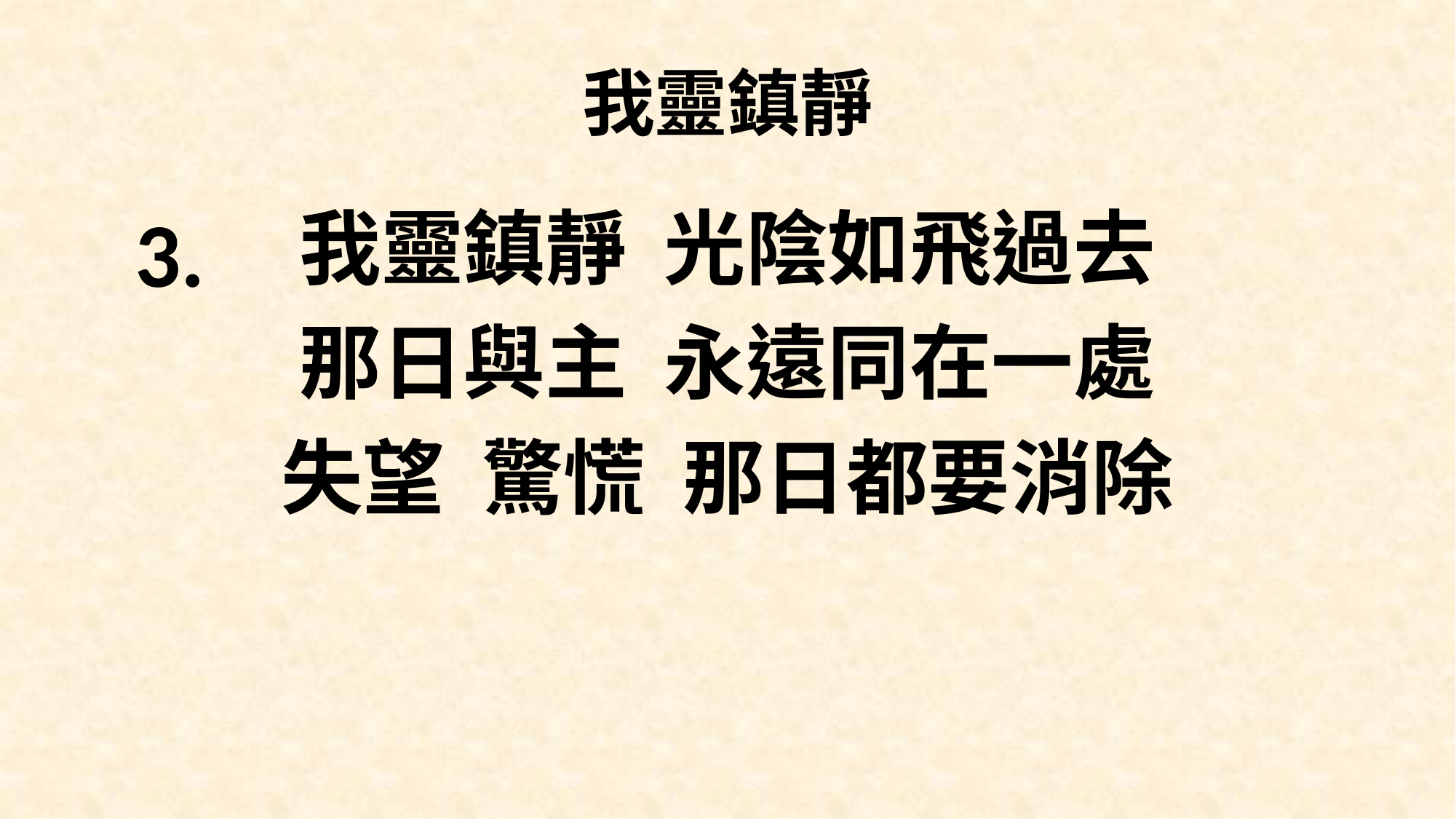

# 我靈鎮靜
我靈鎮靜  光陰如飛過去
那日與主  永遠同在一處
失望  驚慌  那日都要消除
3.